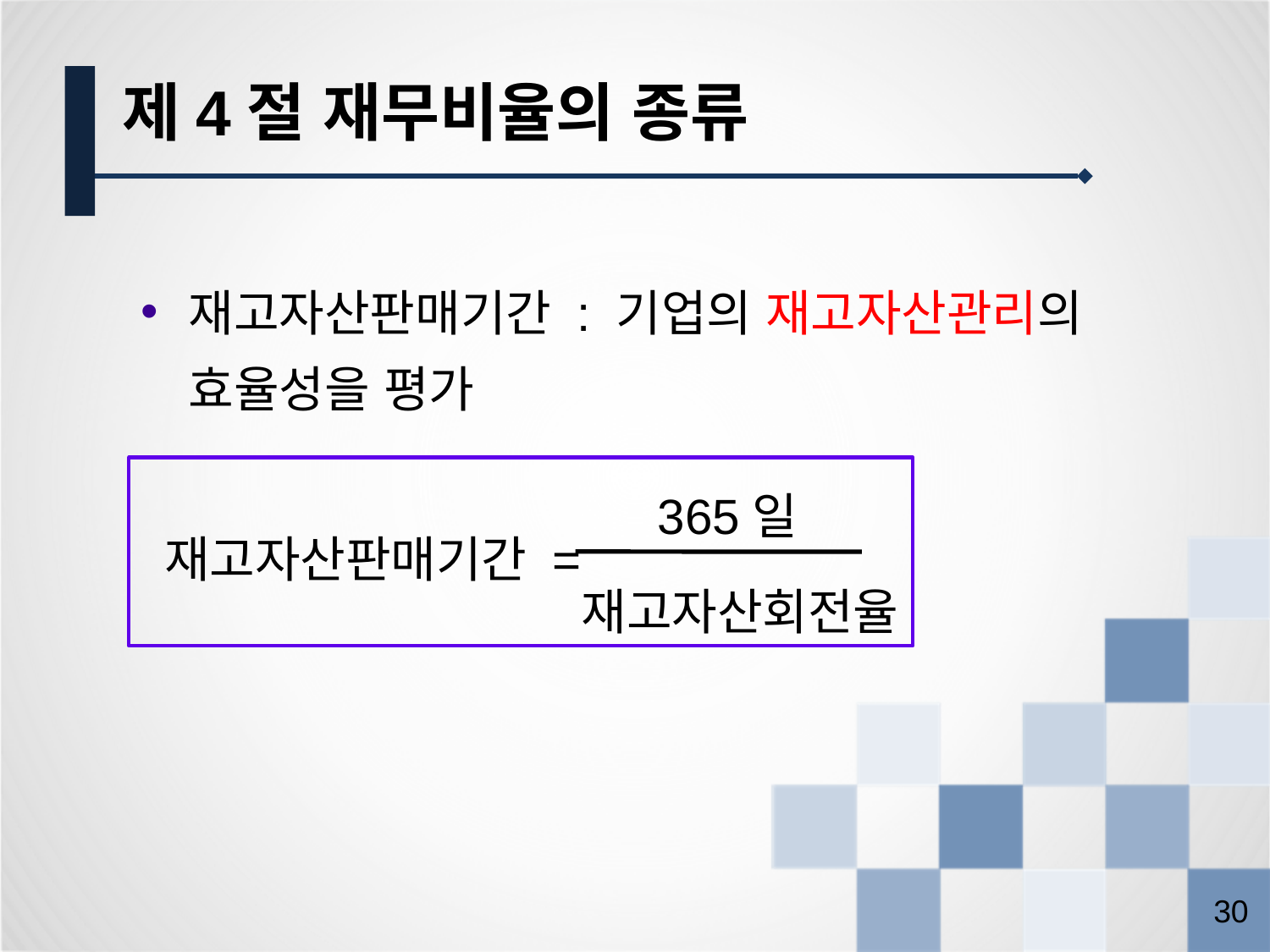

제4절 재무비율의 종류

재고자산판매기간 : 기업의 재고자산관리의 효율성을 평가

365일
재고자산판매기간 =
재고자산회전율
30